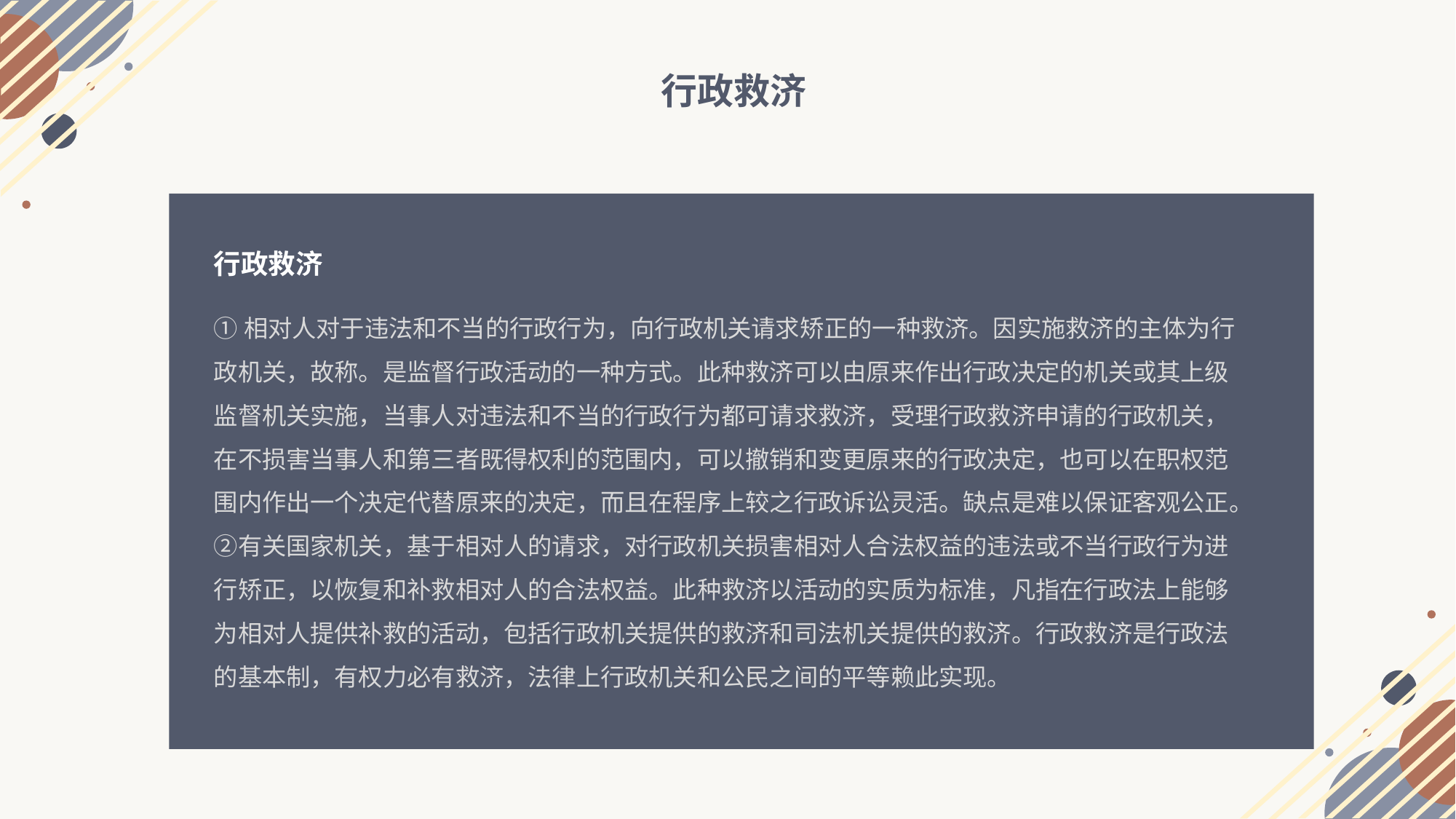

行政救济

行政救济
①相对人对于违法和不当的行政行为，向行政机关请求矫正的一种救济。因实施救济的主体为行政机关，故称。是监督行政活动的一种方式。此种救济可以由原来作出行政决定的机关或其上级监督机关实施，当事人对违法和不当的行政行为都可请求救济，受理行政救济申请的行政机关，在不损害当事人和第三者既得权利的范围内，可以撤销和变更原来的行政决定，也可以在职权范围内作出一个决定代替原来的决定，而且在程序上较之行政诉讼灵活。缺点是难以保证客观公正。②有关国家机关，基于相对人的请求，对行政机关损害相对人合法权益的违法或不当行政行为进行矫正，以恢复和补救相对人的合法权益。此种救济以活动的实质为标准，凡指在行政法上能够为相对人提供补救的活动，包括行政机关提供的救济和司法机关提供的救济。行政救济是行政法的基本制，有权力必有救济，法律上行政机关和公民之间的平等赖此实现。